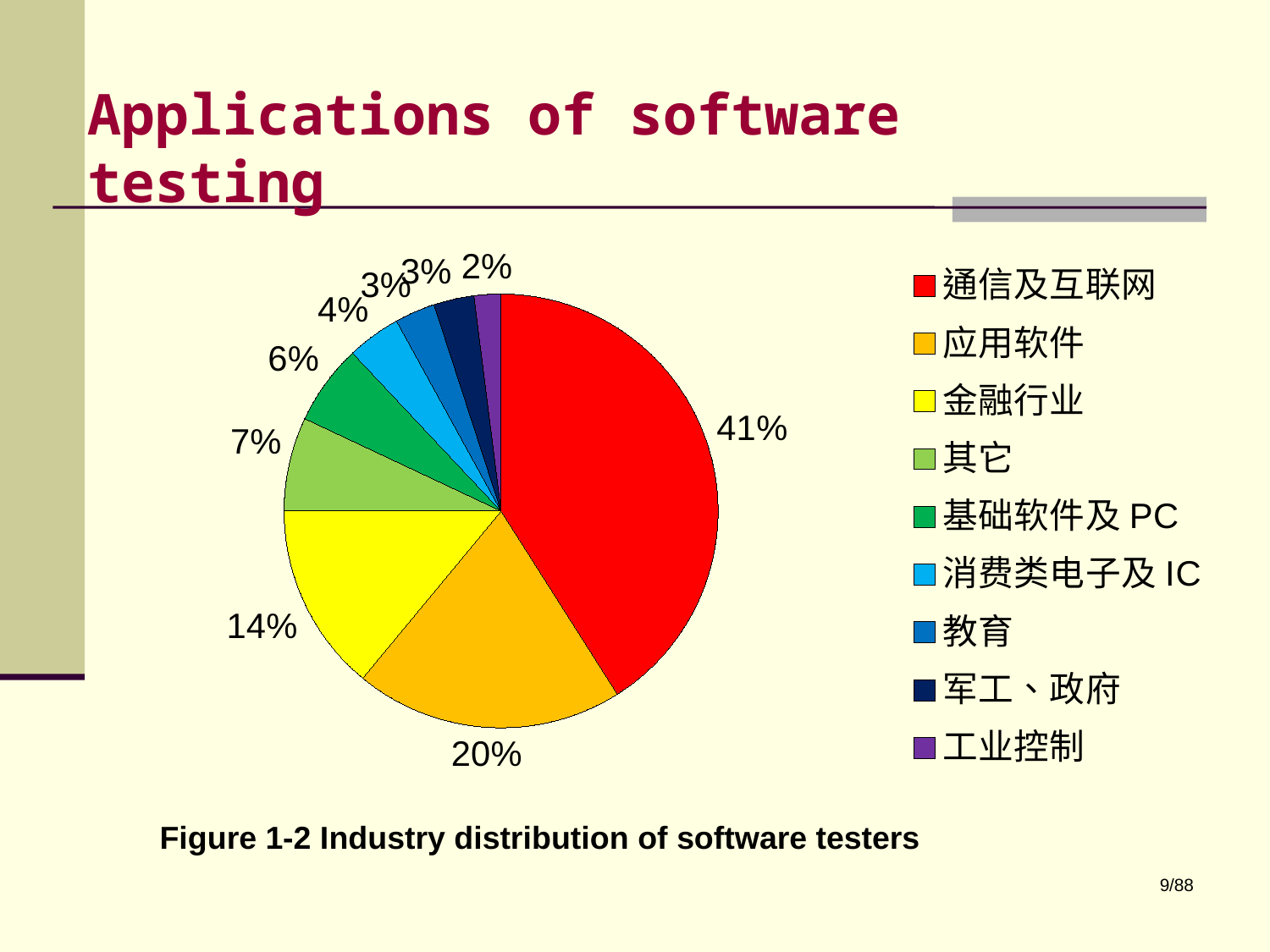

# Applications of software testing

### Chart

| Category |  |
|---|---|
| 通信及互联网 | 41.0 |
| 应用软件 | 20.0 |
| 金融行业 | 14.0 |
| 其它 | 7.0 |
| 基础软件及PC | 6.0 |
| 消费类电子及IC | 4.0 |
| 教育 | 3.0 |
| 军工、政府 | 3.0 |
| 工业控制 | 2.0 |
Figure 1-2 Industry distribution of software testers
9/88